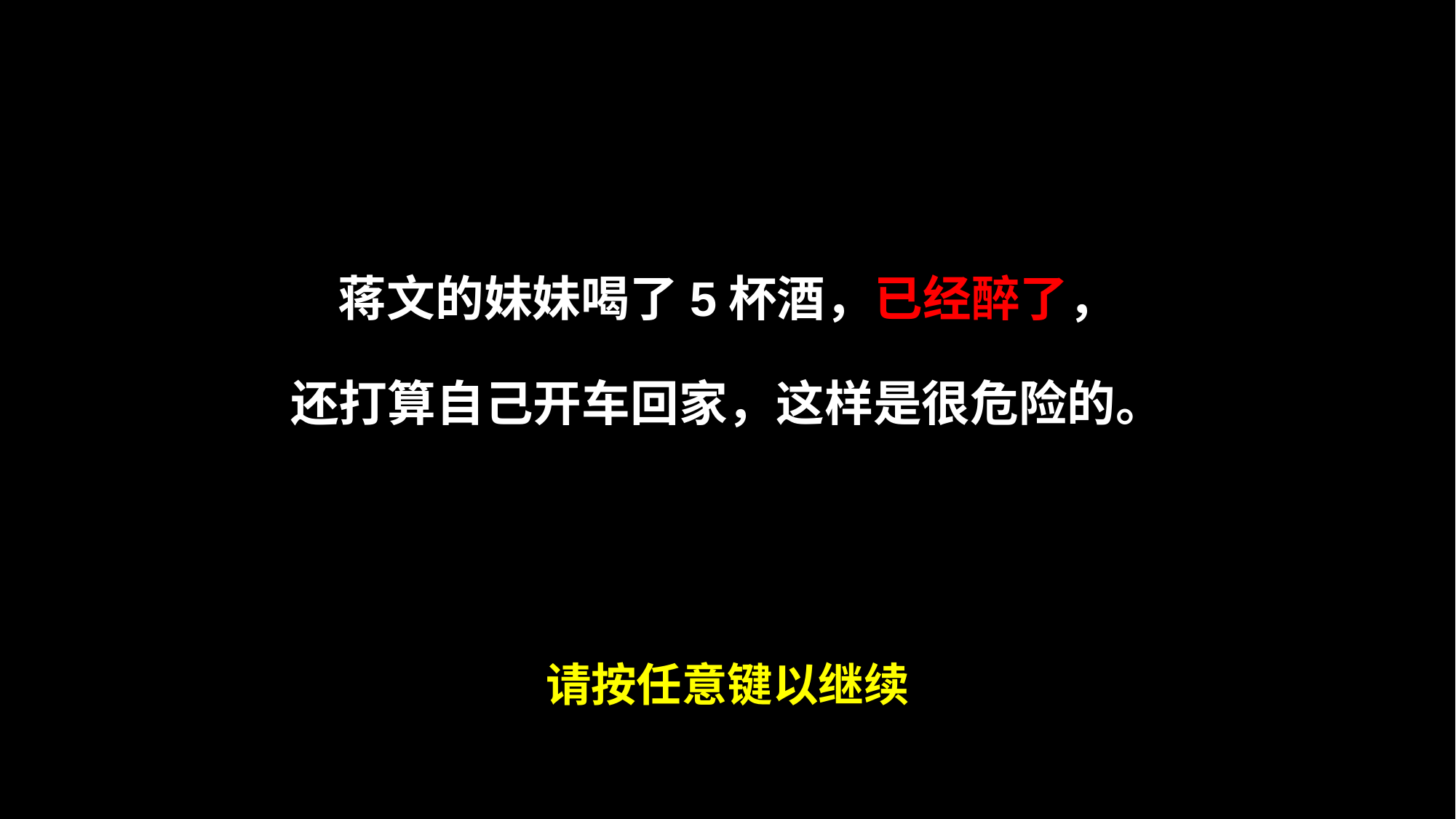

# 蒋文的妹妹喝了5杯酒，已经醉了， 还打算自己开车回家，这样是很危险的。
请按任意键以继续